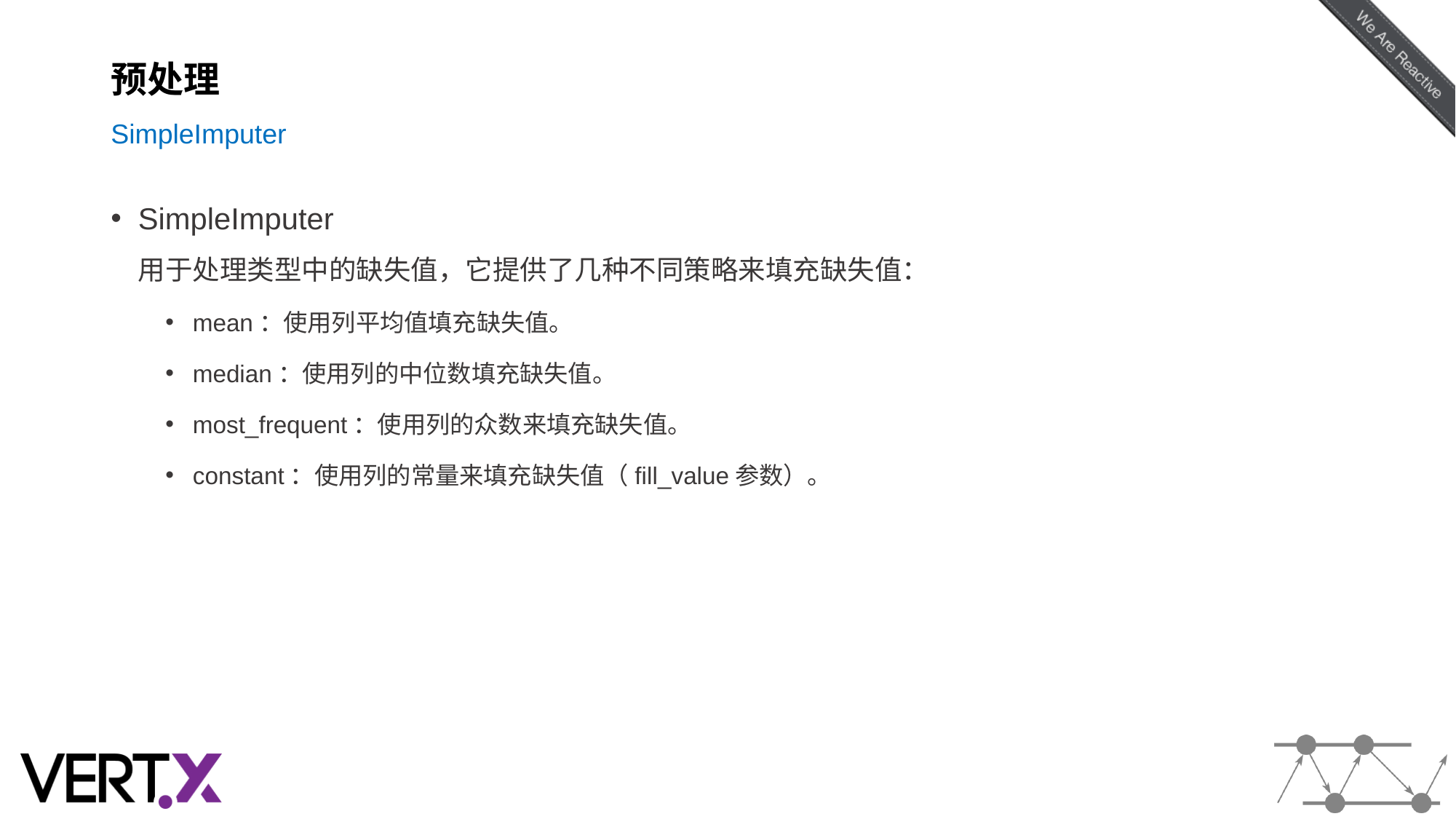

# 预处理 SimpleImputer
SimpleImputer
用于处理类型中的缺失值，它提供了几种不同策略来填充缺失值：
mean：使用列平均值填充缺失值。
median：使用列的中位数填充缺失值。
most_frequent：使用列的众数来填充缺失值。
constant：使用列的常量来填充缺失值（fill_value参数）。